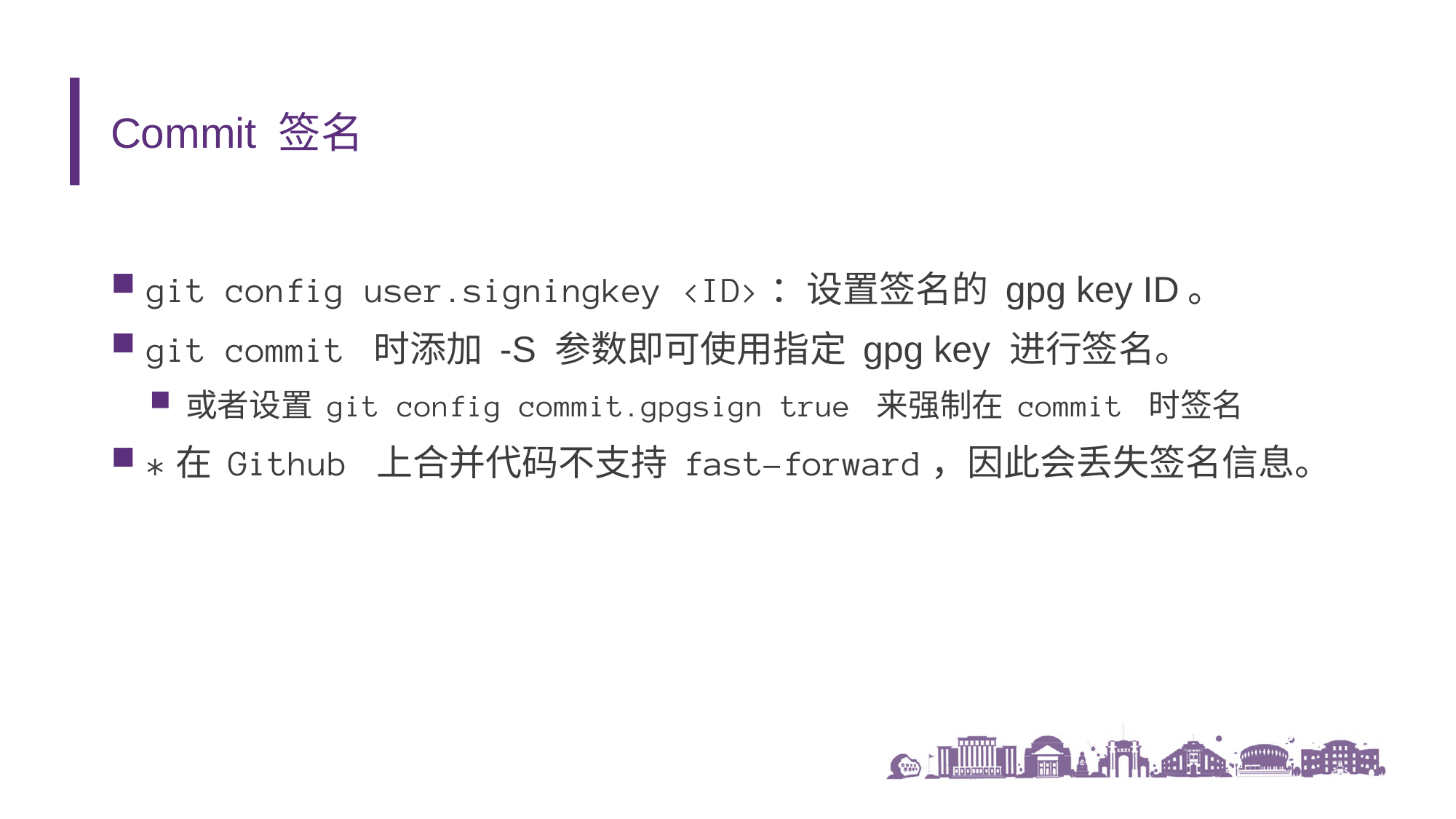

# Commit 签名
git config user.signingkey <ID>：设置签名的 gpg key ID。
git commit 时添加 -S 参数即可使用指定 gpg key 进行签名。
或者设置 git config commit.gpgsign true 来强制在 commit 时签名
*在 Github 上合并代码不支持 fast-forward，因此会丢失签名信息。